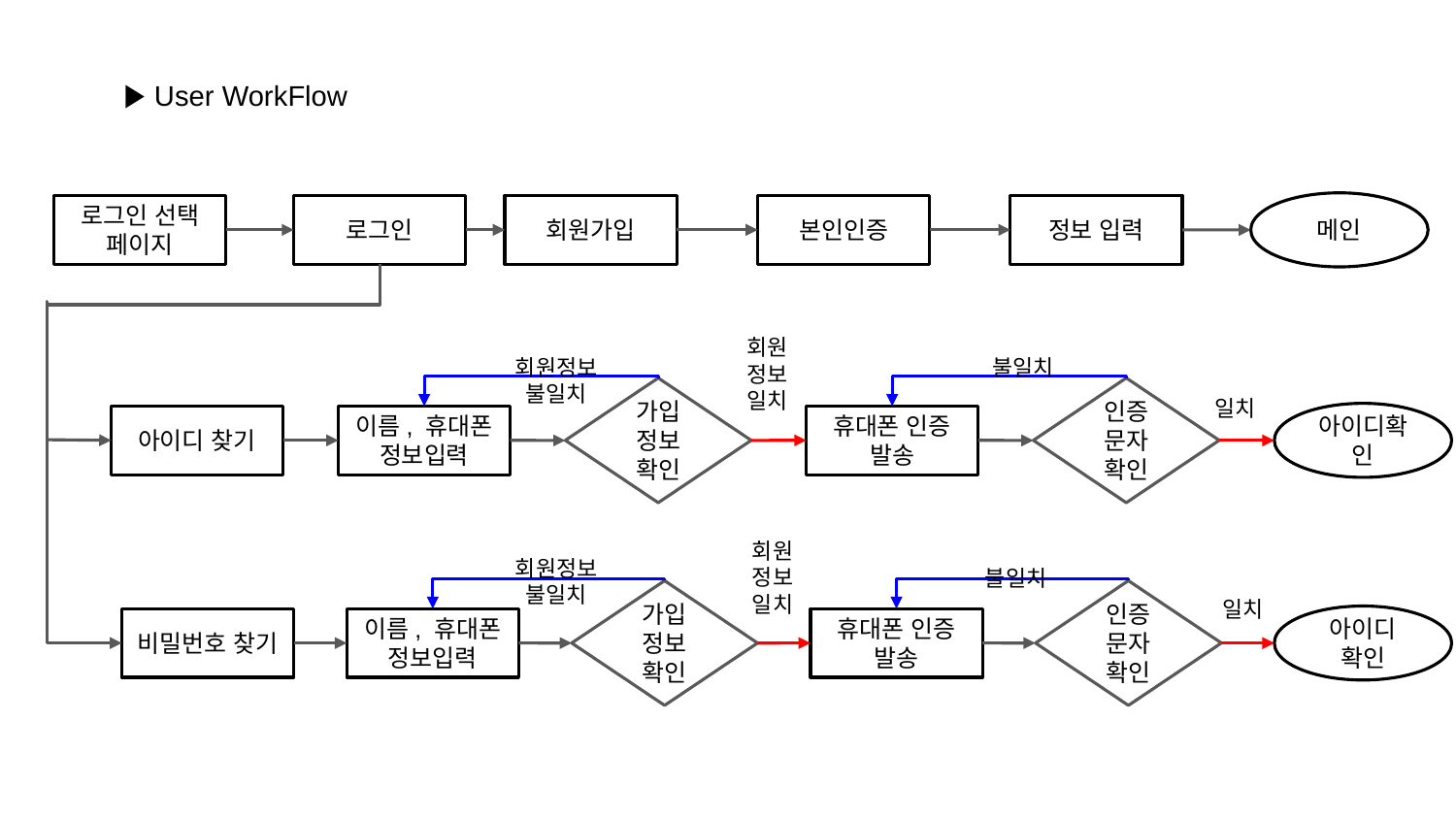

▶ User WorkFlow
메인
로그인 선택 페이지
로그인
회원가입
본인인증
정보 입력
회원정보일치
불일치
회원정보
불일치
가입정보
확인
인증 문자
확인
일치
아이디확인
아이디 찾기
이름, 휴대폰
정보입력
휴대폰 인증
발송
회원정보일치
회원정보
불일치
불일치
가입정보
확인
인증 문자
확인
일치
아이디 확인
비밀번호 찾기
이름, 휴대폰
정보입력
휴대폰 인증
발송